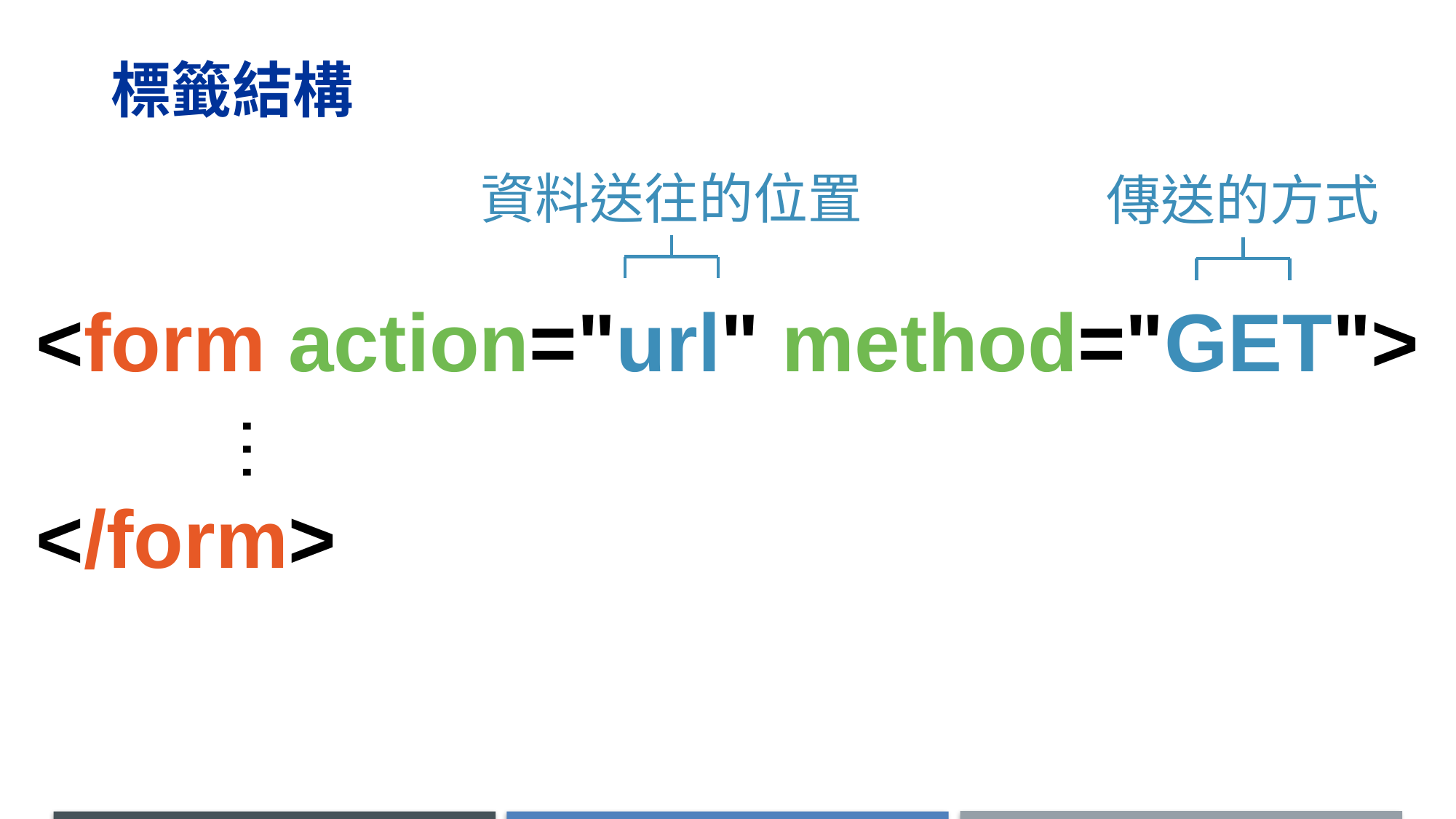

# 標籤結構
資料送往的位置
傳送的方式
<form action="url" method="GET">

</form>
…